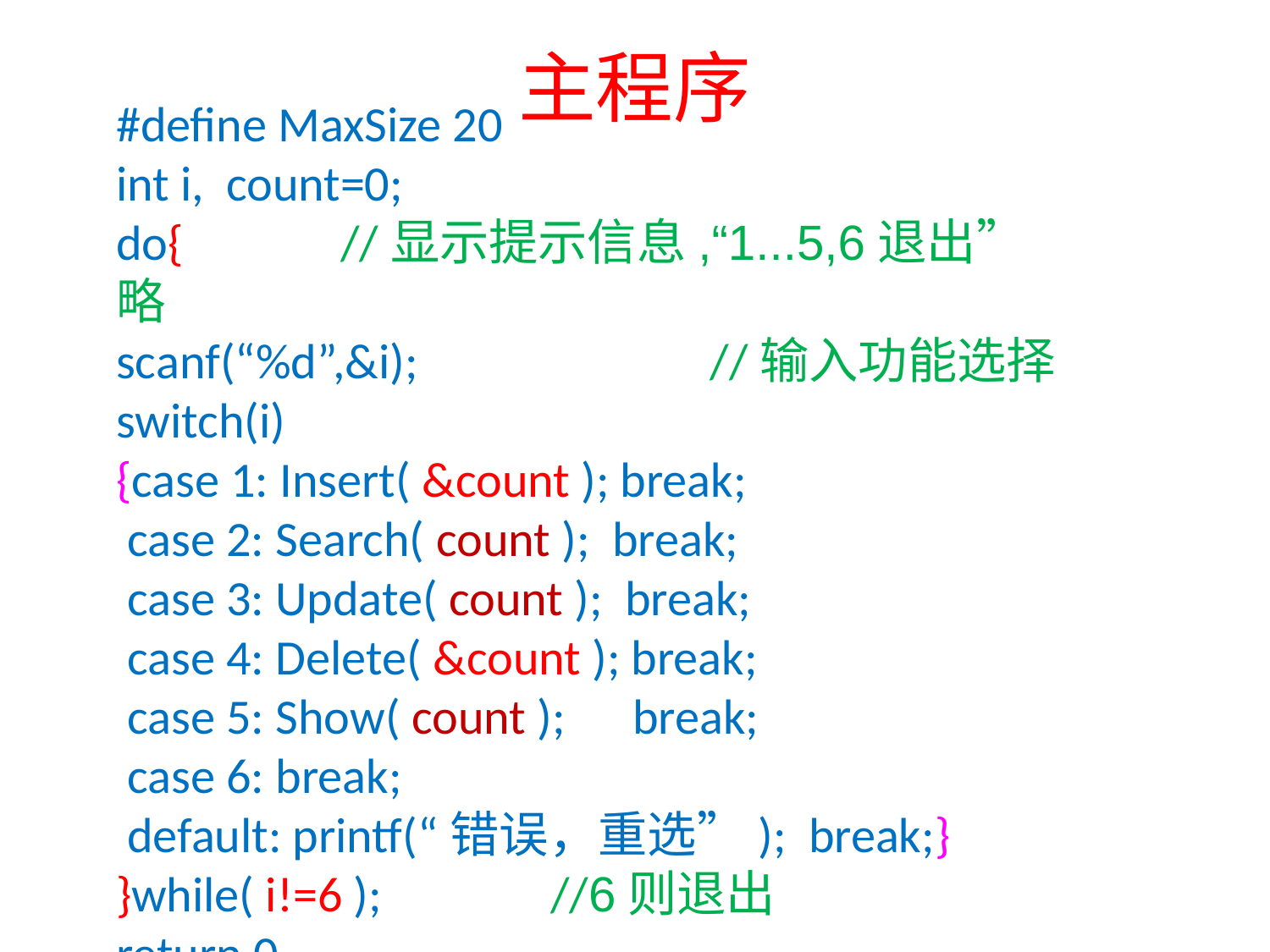

# 主程序
#define MaxSize 20
int i,  count=0;
do{              //显示提示信息,“1...5,6退出”略
scanf(“%d”,&i);                          //输入功能选择
switch(i)
{case 1: Insert( &count ); break;
 case 2: Search( count );  break;
 case 3: Update( count );  break;
 case 4: Delete( &count ); break;
 case 5: Show( count );      break;
 case 6: break;
 default: printf(“错误，重选”);  break;}
}while( i!=6 );               //6则退出
return 0
5